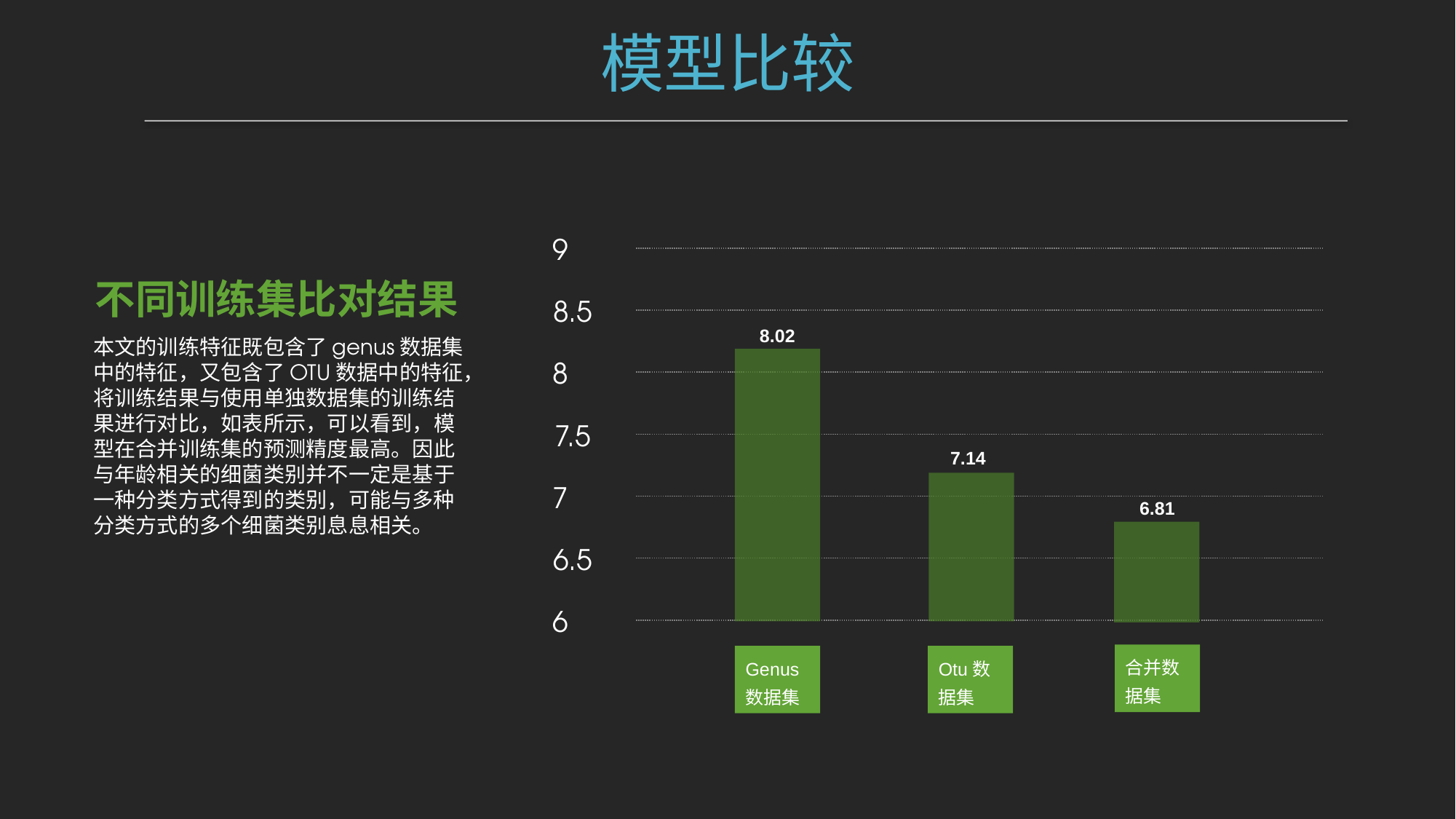

模型比较
9
8.5
8

7.5
7

6.5
6
合并数据集
Genus数据集
Otu数据集
不同训练集比对结果
8.02
本文的训练特征既包含了genus数据集中的特征，又包含了OTU数据中的特征，将训练结果与使用单独数据集的训练结果进行对比，如表所示，可以看到，模型在合并训练集的预测精度最高。因此与年龄相关的细菌类别并不一定是基于一种分类方式得到的类别，可能与多种分类方式的多个细菌类别息息相关。
7.14
6.81